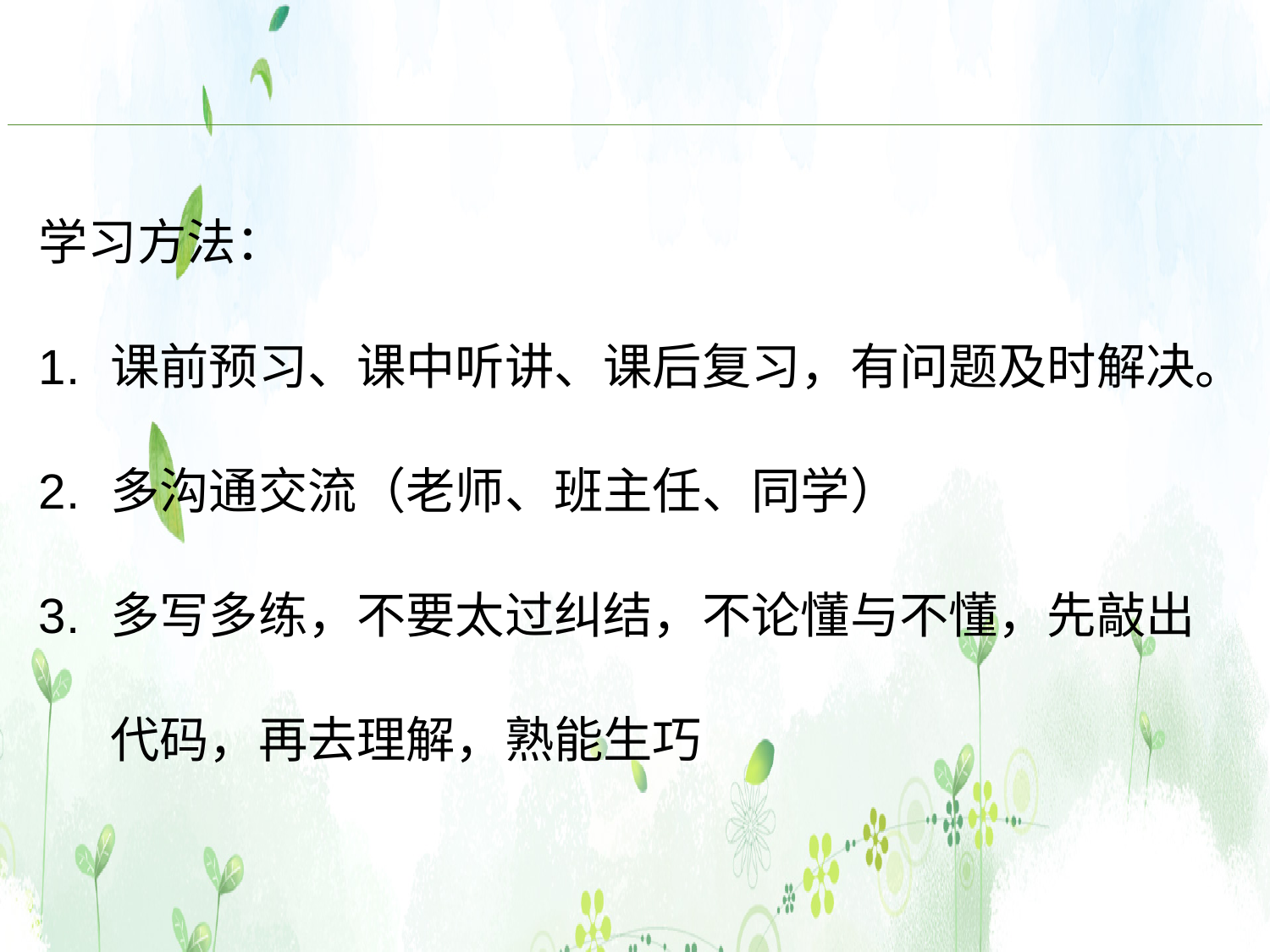

学习方法：
课前预习、课中听讲、课后复习，有问题及时解决。
多沟通交流（老师、班主任、同学）
多写多练，不要太过纠结，不论懂与不懂，先敲出代码，再去理解，熟能生巧